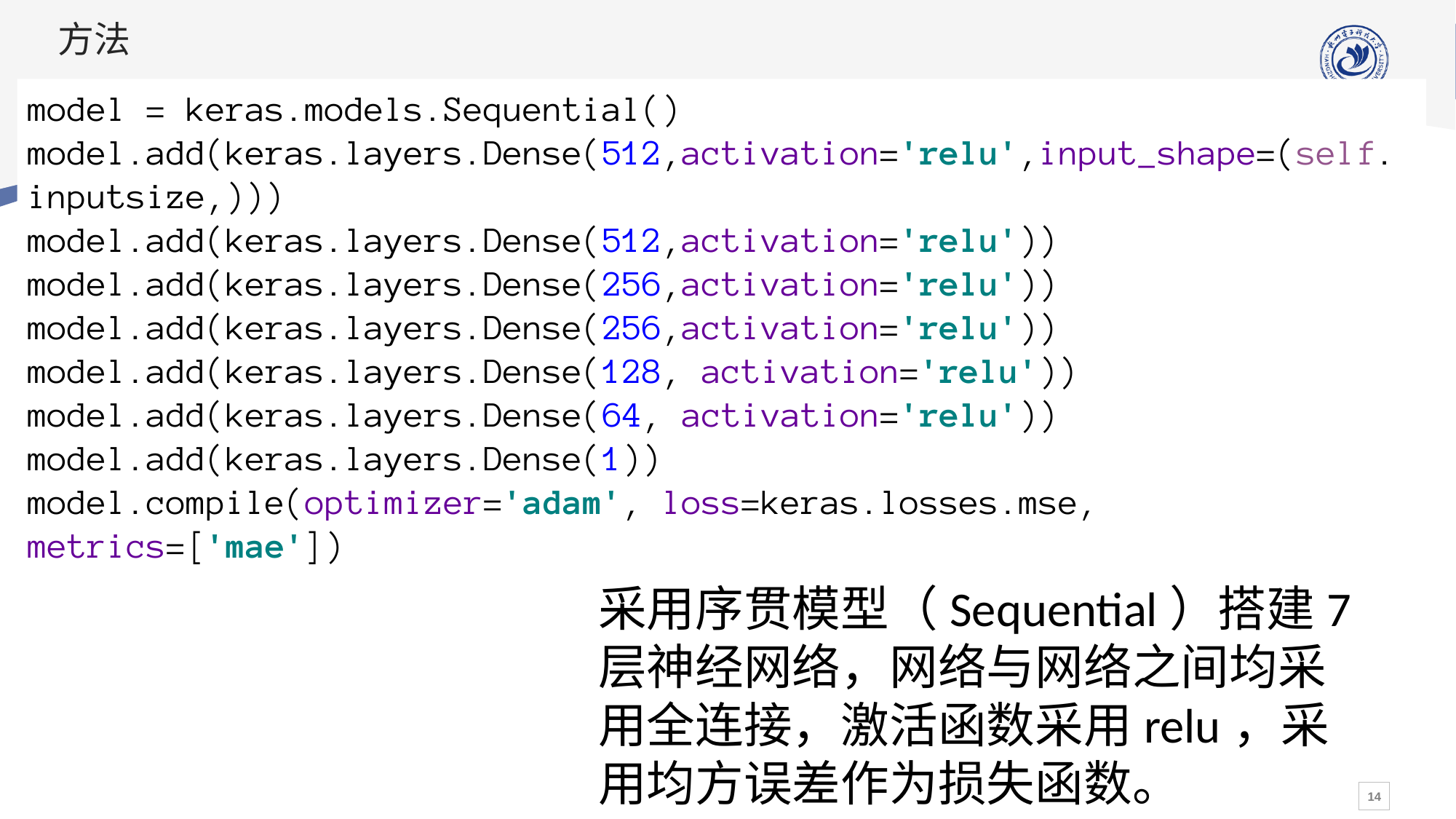

# 方法
model = keras.models.Sequential()
model.add(keras.layers.Dense(512,activation='relu',input_shape=(self.inputsize,)))
model.add(keras.layers.Dense(512,activation='relu'))
model.add(keras.layers.Dense(256,activation='relu'))
model.add(keras.layers.Dense(256,activation='relu'))
model.add(keras.layers.Dense(128, activation='relu'))
model.add(keras.layers.Dense(64, activation='relu'))
model.add(keras.layers.Dense(1))
model.compile(optimizer='adam', loss=keras.losses.mse, metrics=['mae'])
采用序贯模型（Sequential）搭建7层神经网络，网络与网络之间均采用全连接，激活函数采用relu，采用均方误差作为损失函数。